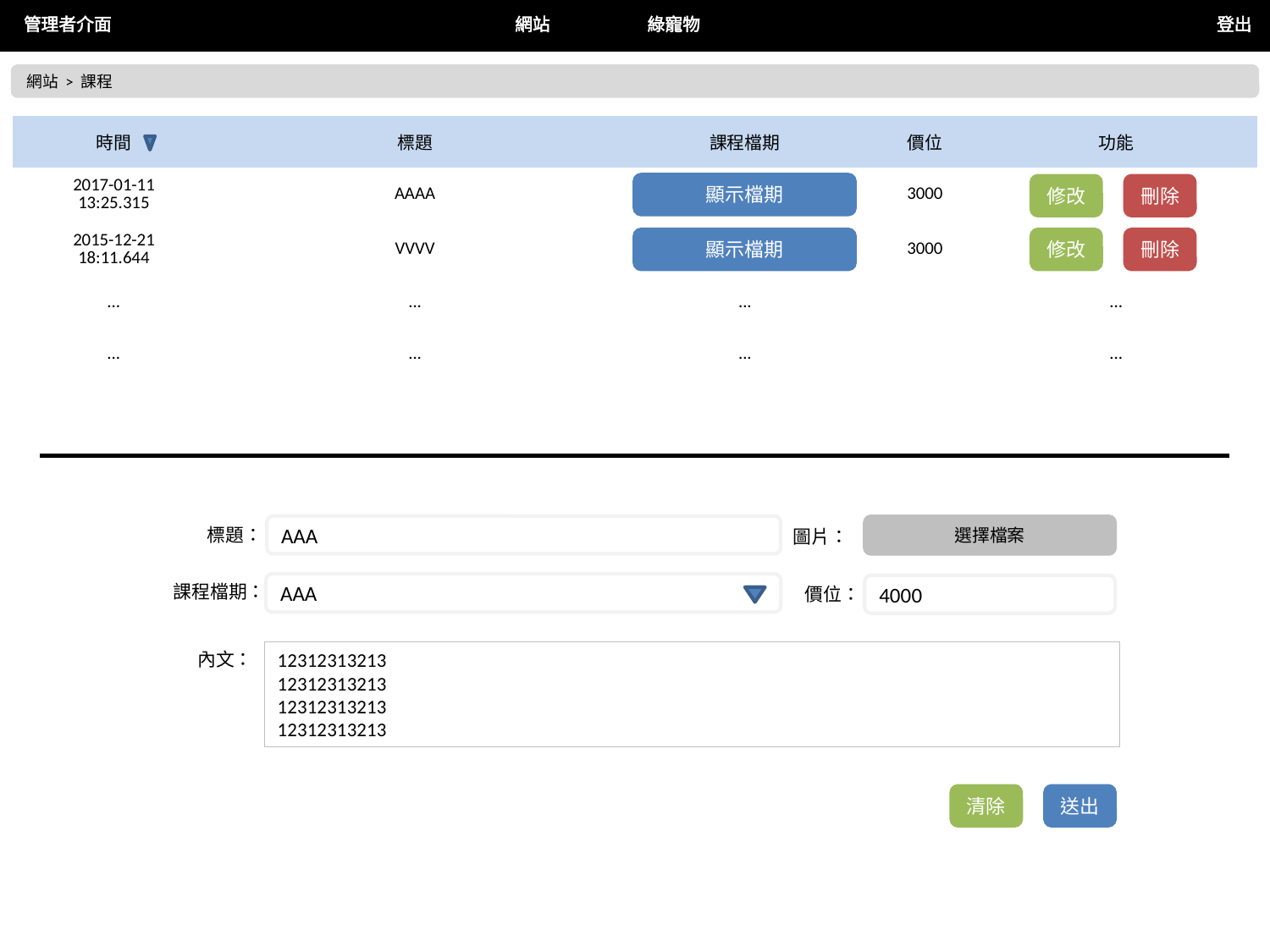

綠寵物
網站
登出
管理者介面
網站 > 課程
| 時間 | 標題 | 課程檔期 | 價位 | 功能 |
| --- | --- | --- | --- | --- |
| 2017-01-11 13:25.315 | AAAA |  | 3000 |  |
| 2015-12-21 18:11.644 | VVVV |  | 3000 |  |
| ... | ... | ... |  | ... |
| ... | ... | ... |  | ... |

顯示檔期
修改
刪除
顯示檔期
修改
刪除
AAA
選擇檔案
標題：
圖片：
課程檔期：
AAA
4000
價位：

內文：
12312313213
12312313213
12312313213
12312313213
清除
送出